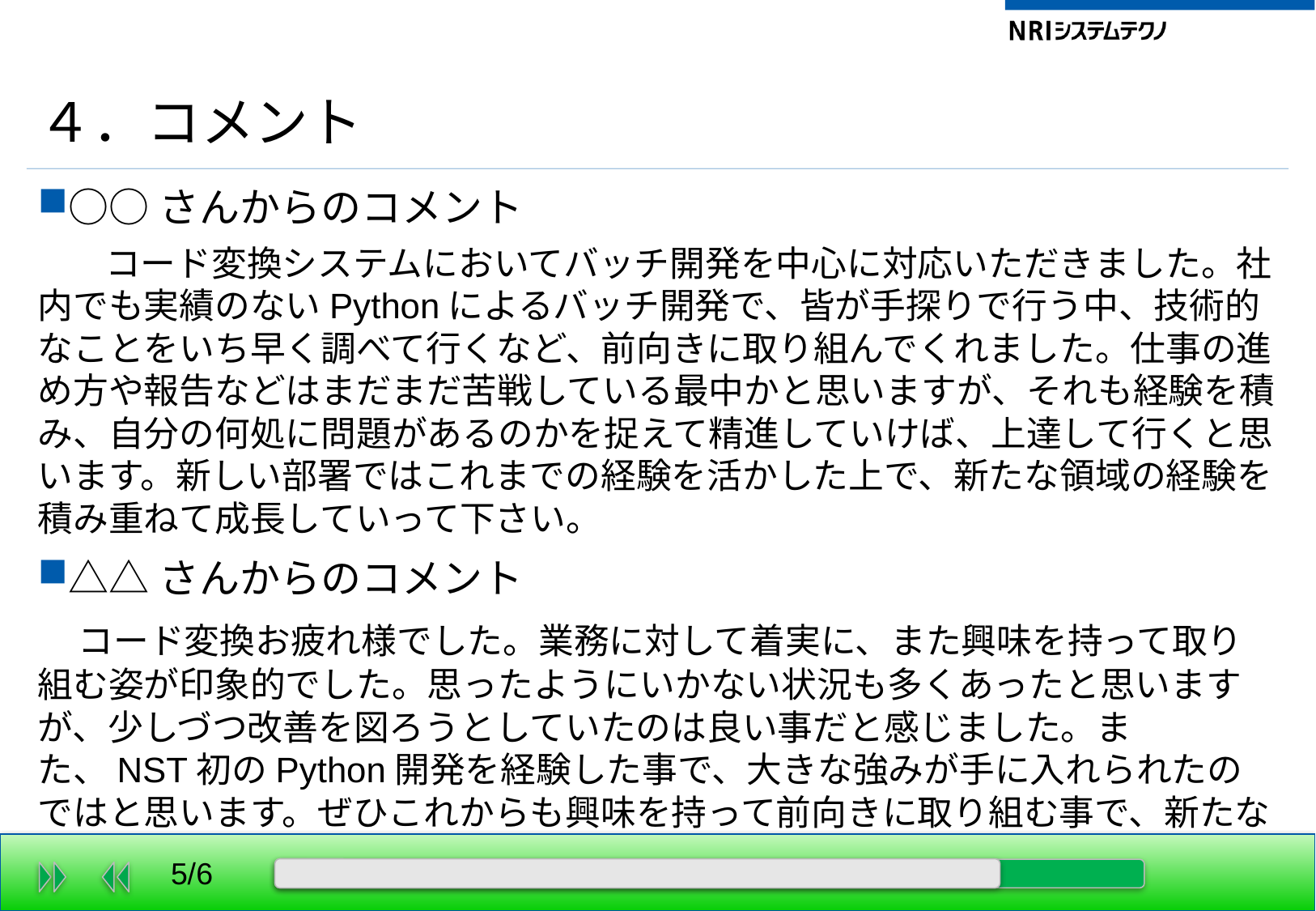

# ４．コメント
○○さんからのコメント
　　コード変換システムにおいてバッチ開発を中心に対応いただきました。社内でも実績のないPythonによるバッチ開発で、皆が手探りで行う中、技術的なことをいち早く調べて行くなど、前向きに取り組んでくれました。仕事の進め方や報告などはまだまだ苦戦している最中かと思いますが、それも経験を積み、自分の何処に問題があるのかを捉えて精進していけば、上達して行くと思います。新しい部署ではこれまでの経験を活かした上で、新たな領域の経験を積み重ねて成長していって下さい。

△△さんからのコメント
　コード変換お疲れ様でした。業務に対して着実に、また興味を持って取り組む姿が印象的でした。思ったようにいかない状況も多くあったと思いますが、少しづつ改善を図ろうとしていたのは良い事だと感じました。また、NST初のPython開発を経験した事で、大きな強みが手に入れられたのではと思います。ぜひこれからも興味を持って前向きに取り組む事で、新たな強みを手に入れていって下さい。

5/6